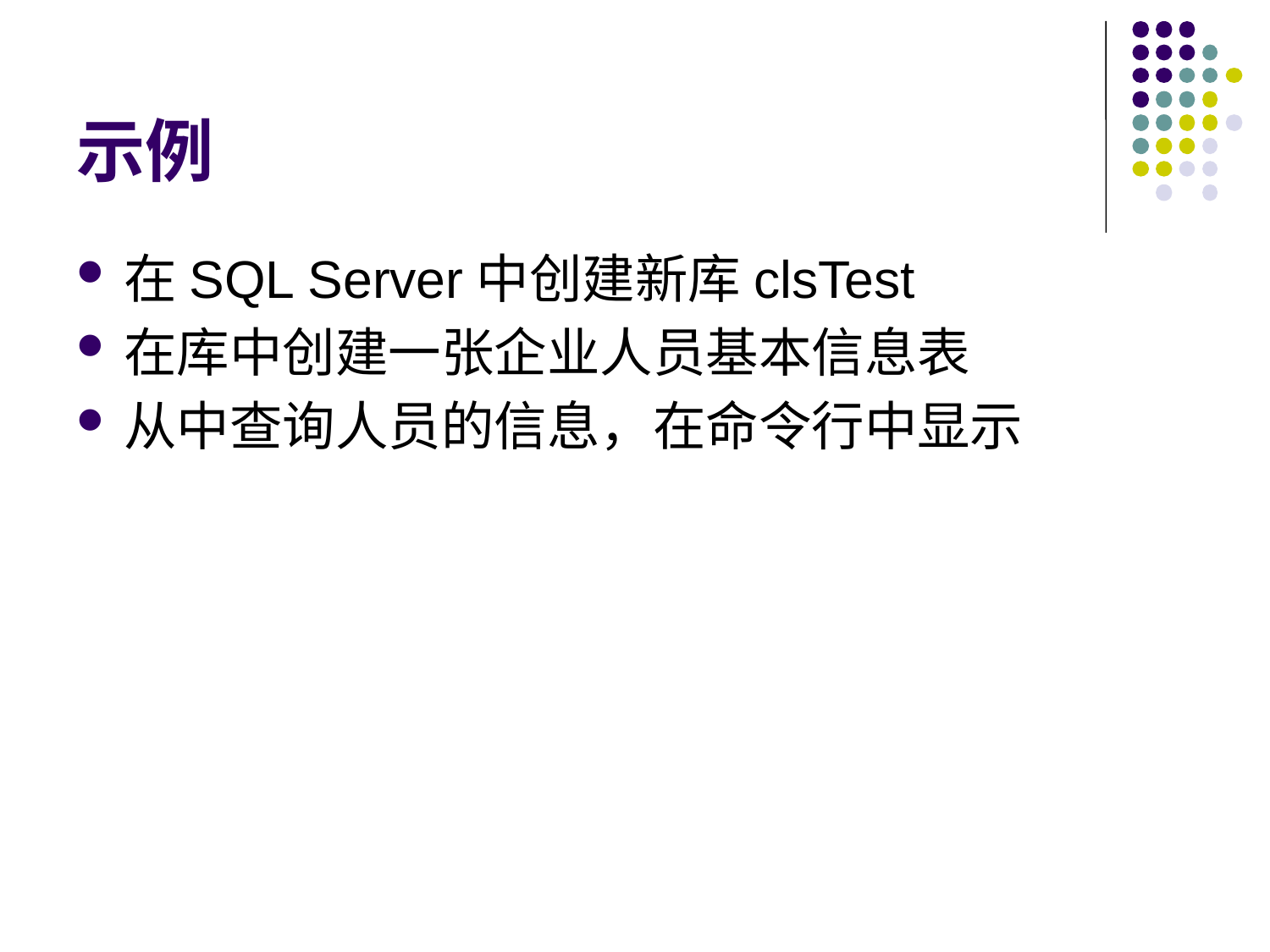

# 示例
在SQL Server中创建新库clsTest
在库中创建一张企业人员基本信息表
从中查询人员的信息，在命令行中显示
16